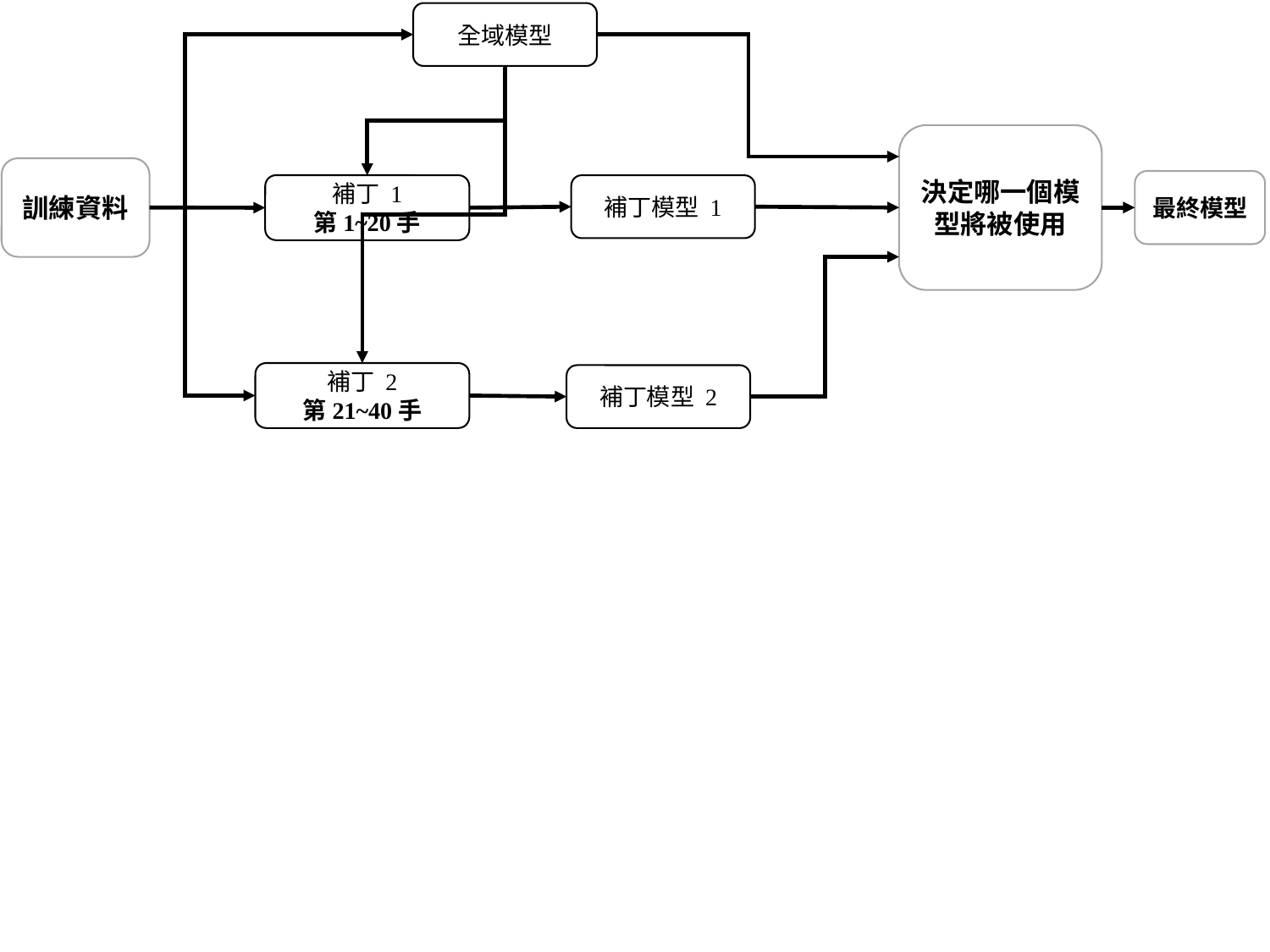

全域模型
決定哪一個模型將被使用
訓練資料
最終模型
補丁 1
第1~20手
補丁模型 1
補丁 2
第21~40手
補丁模型 2